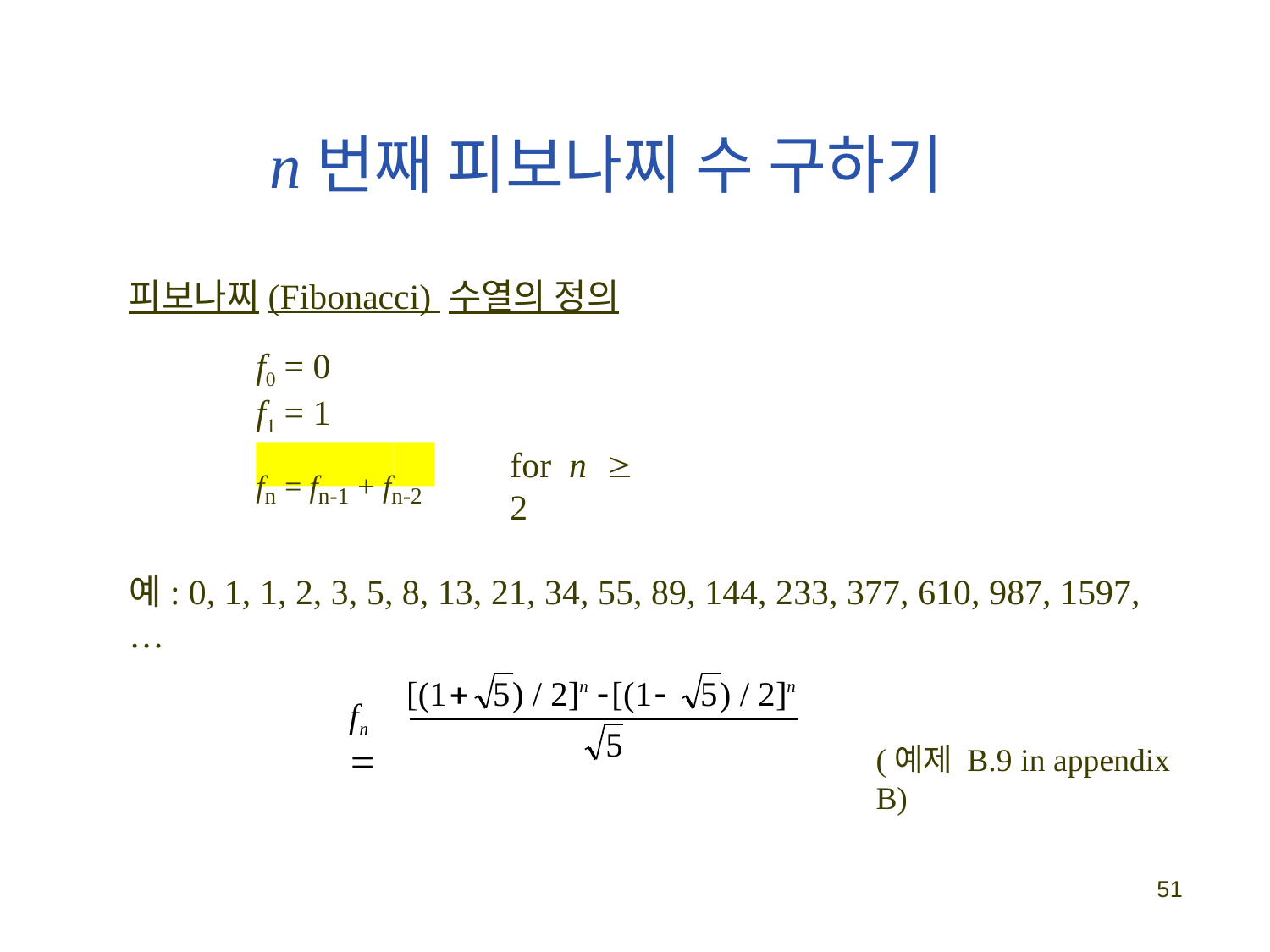

# n번째 피보나찌 수 구하기
피보나찌(Fibonacci) 수열의 정의

f0 = 0
f1 = 1
for n	≥ 2

fn = fn-1 + fn-2
예: 0, 1, 1, 2, 3, 5, 8, 13, 21, 34, 55, 89, 144, 233, 377, 610, 987, 1597, …
[(1+	5) / 2]n  −[(1−	5) / 2]n
5

fn =

(예제 B.9 in appendix B)
51